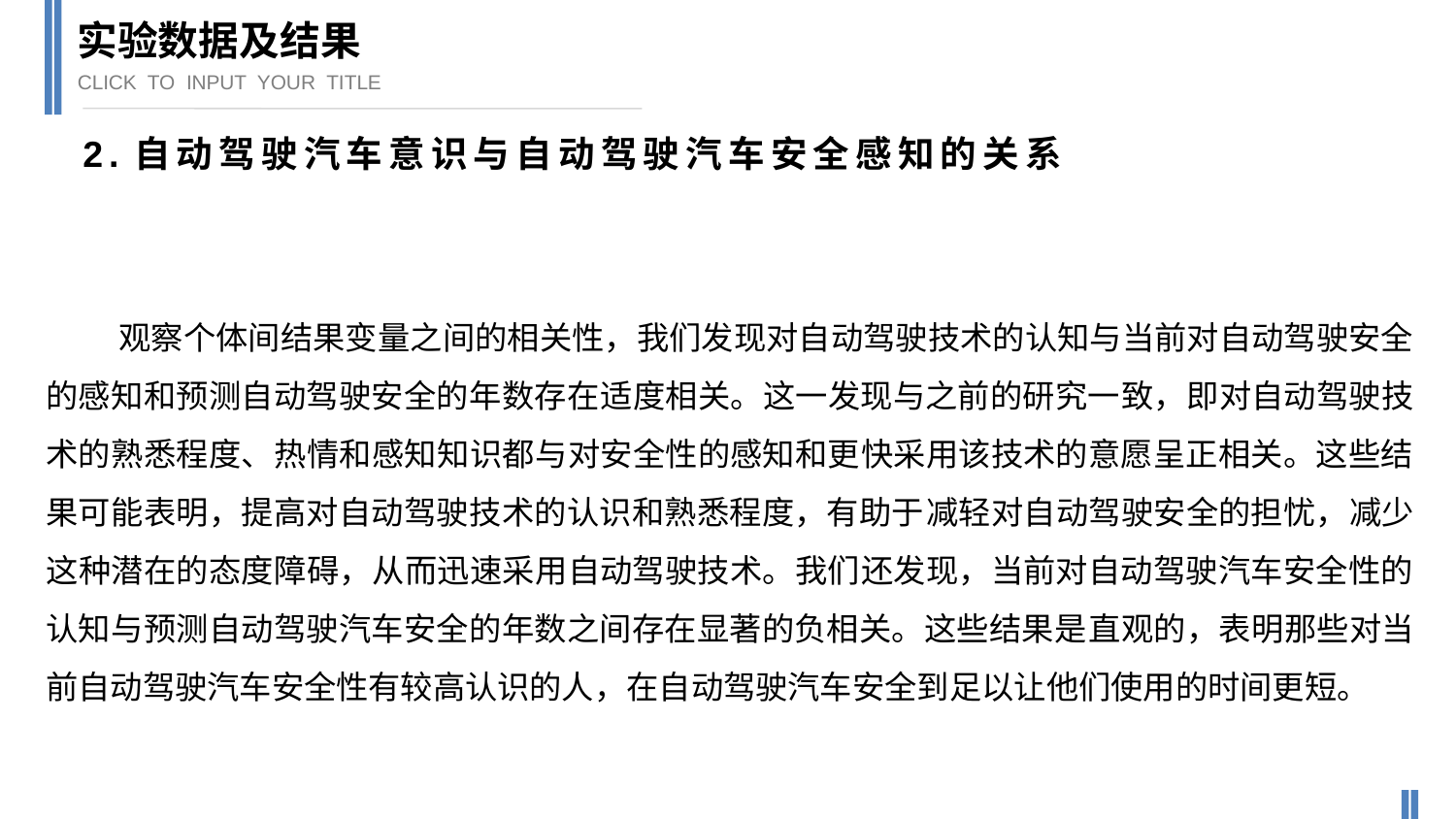

实验数据及结果
CLICK  TO  INPUT  YOUR  TITLE
2.自动驾驶汽车意识与自动驾驶汽车安全感知的关系
观察个体间结果变量之间的相关性，我们发现对自动驾驶技术的认知与当前对自动驾驶安全的感知和预测自动驾驶安全的年数存在适度相关。这一发现与之前的研究一致，即对自动驾驶技术的熟悉程度、热情和感知知识都与对安全性的感知和更快采用该技术的意愿呈正相关。这些结果可能表明，提高对自动驾驶技术的认识和熟悉程度，有助于减轻对自动驾驶安全的担忧，减少这种潜在的态度障碍，从而迅速采用自动驾驶技术。我们还发现，当前对自动驾驶汽车安全性的认知与预测自动驾驶汽车安全的年数之间存在显著的负相关。这些结果是直观的，表明那些对当前自动驾驶汽车安全性有较高认识的人，在自动驾驶汽车安全到足以让他们使用的时间更短。